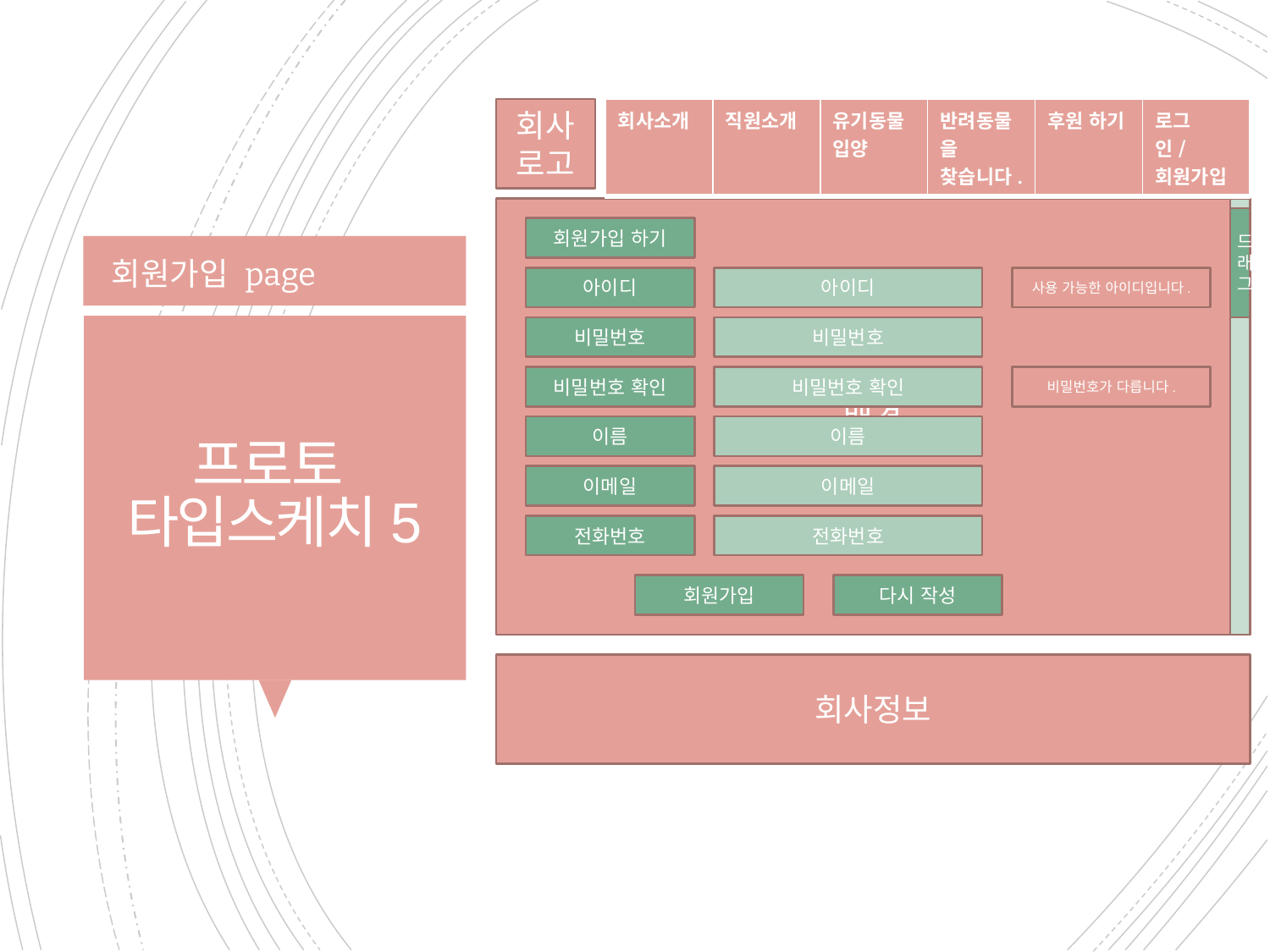

회사로고
| 회사소개 | 직원소개 | 유기동물 입양 | 반려동물을 찾습니다. | 후원 하기 | 로그인/회원가입 |
| --- | --- | --- | --- | --- | --- |
배경

드래그
회원가입 하기
회원가입 page
아이디
아이디
사용 가능한 아이디입니다.
비밀번호
비밀번호
# 프로토 타입스케치5
비밀번호 확인
비밀번호 확인
비밀번호가 다릅니다.
이름
이름
이메일
이메일
전화번호
전화번호
회원가입
다시 작성
회사정보